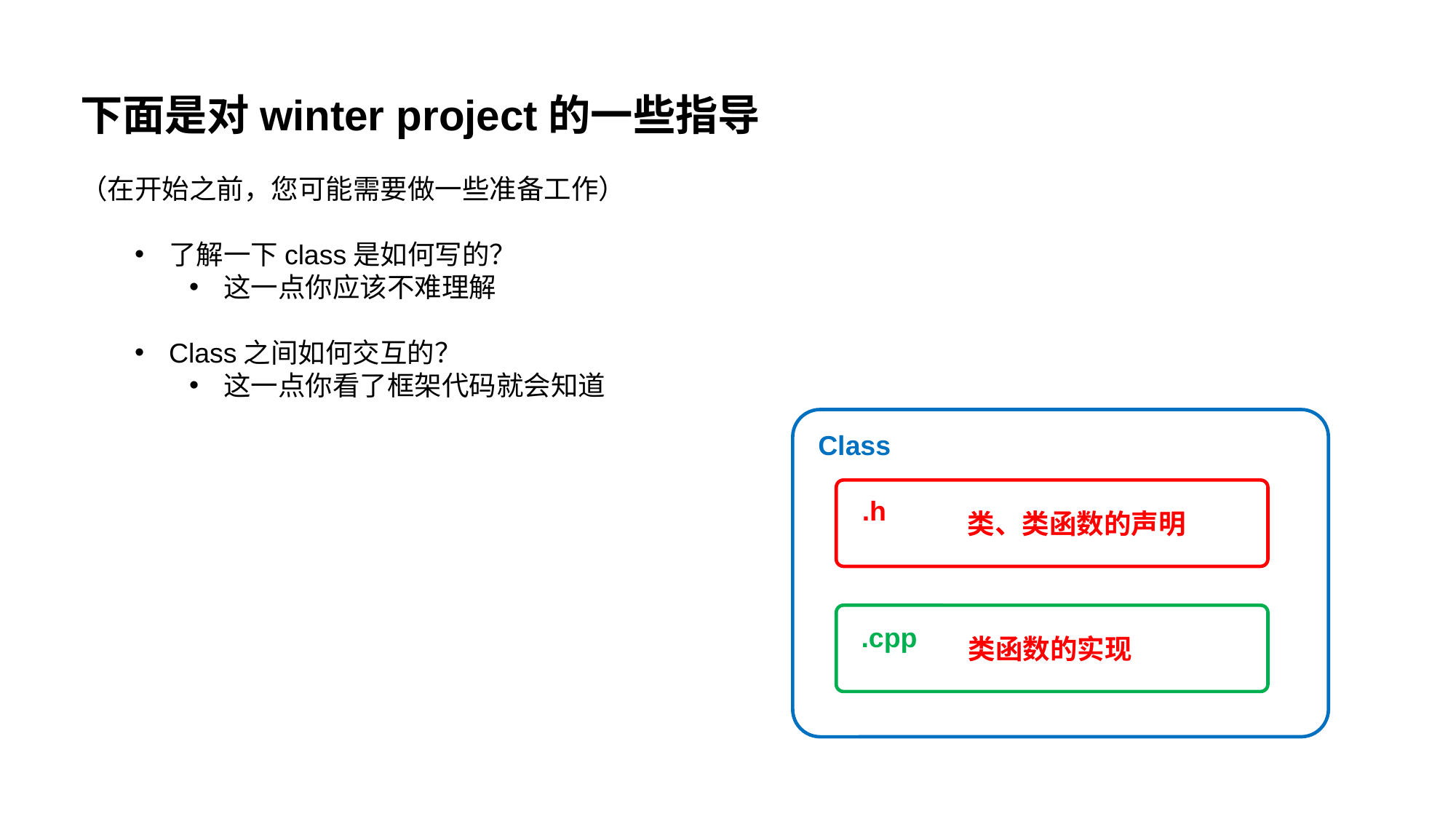

下面是对winter project的一些指导

（在开始之前，您可能需要做一些准备工作）

了解一下class是如何写的？
这一点你应该不难理解

Class之间如何交互的？
这一点你看了框架代码就会知道

Class

.h
类、类函数的声明

.cpp
类函数的实现